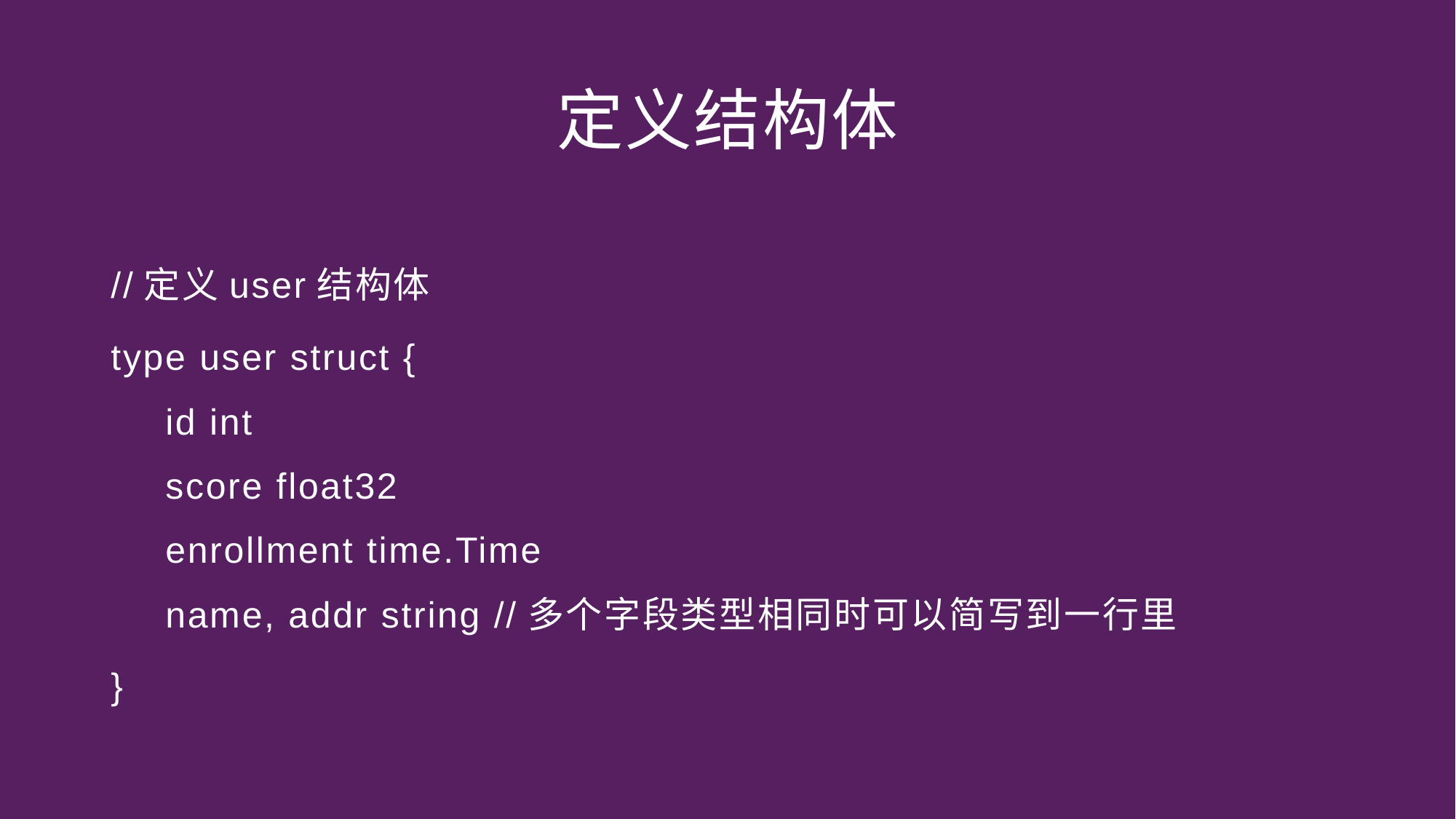

# 定义结构体
//定义user结构体
type user struct {
id int
score float32
enrollment time.Time
name, addr string //多个字段类型相同时可以简写到一行里
}